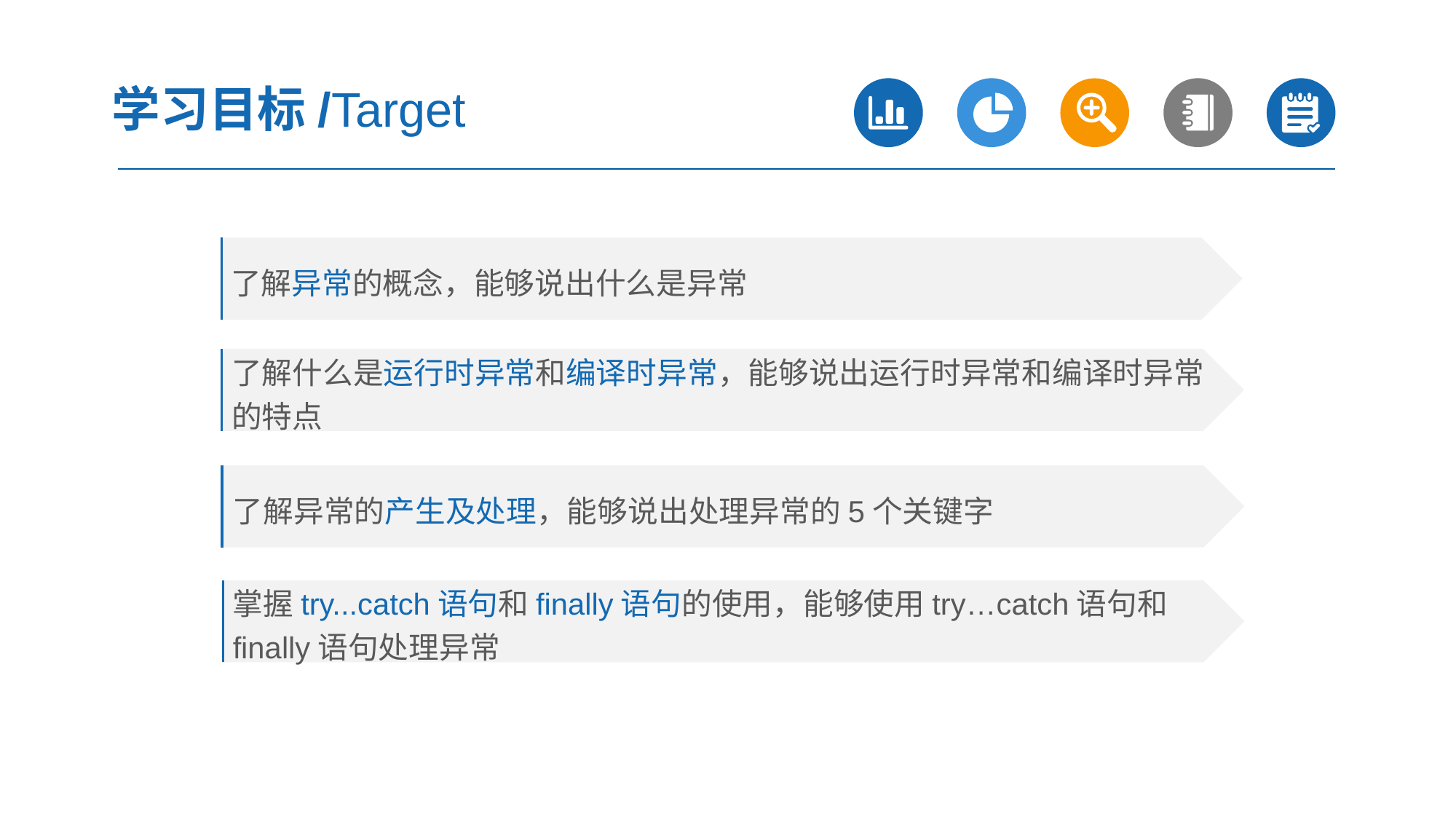

学习目标/Target
了解异常的概念，能够说出什么是异常

了解什么是运行时异常和编译时异常，能够说出运行时异常和编译时异常的特点

了解异常的产生及处理，能够说出处理异常的5个关键字
掌握try...catch语句和finally语句的使用，能够使用try…catch语句和finally语句处理异常